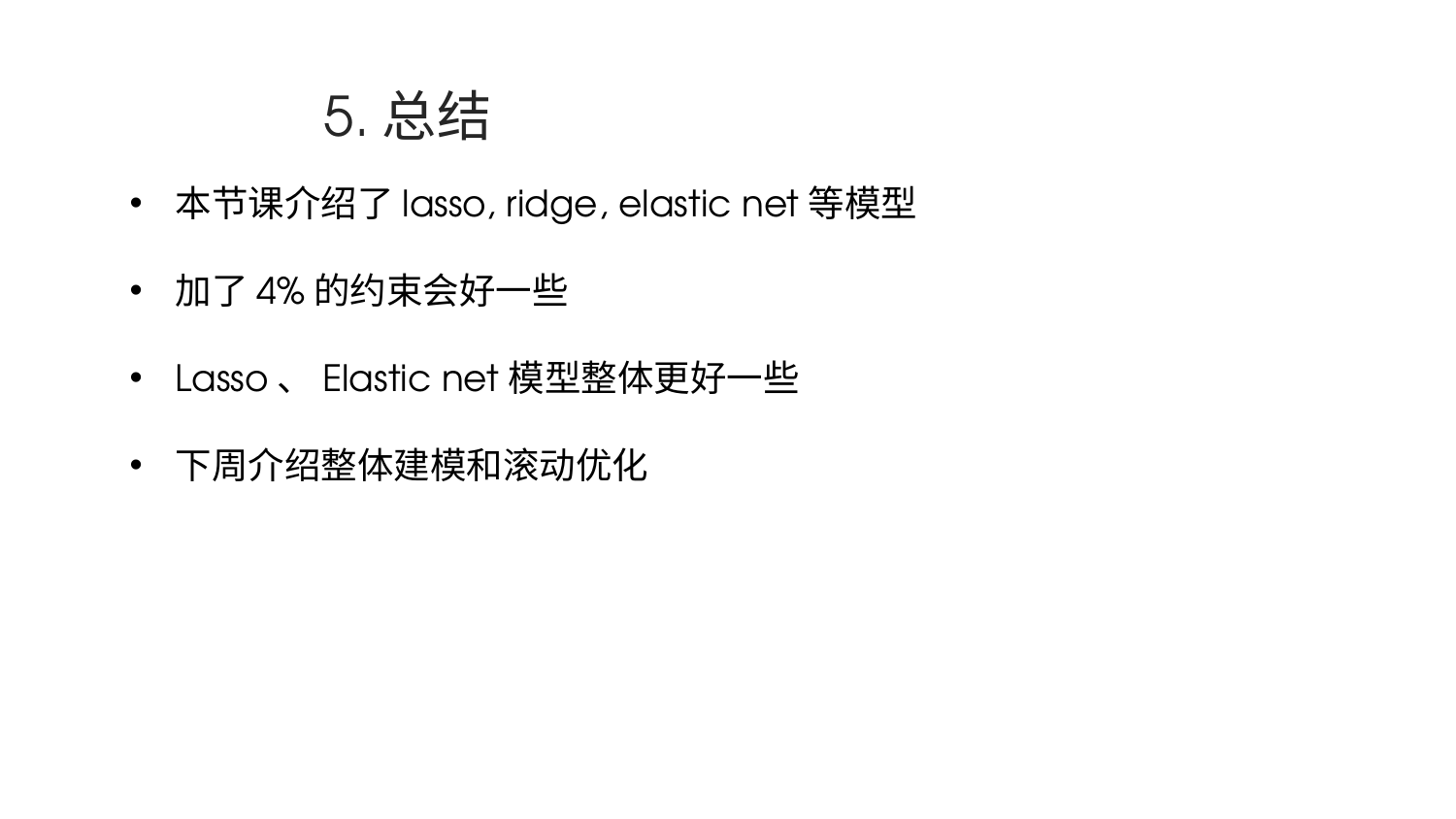

# 5.总结
本节课介绍了lasso, ridge, elastic net等模型

加了4%的约束会好一些

Lasso、Elastic net模型整体更好一些

下周介绍整体建模和滚动优化